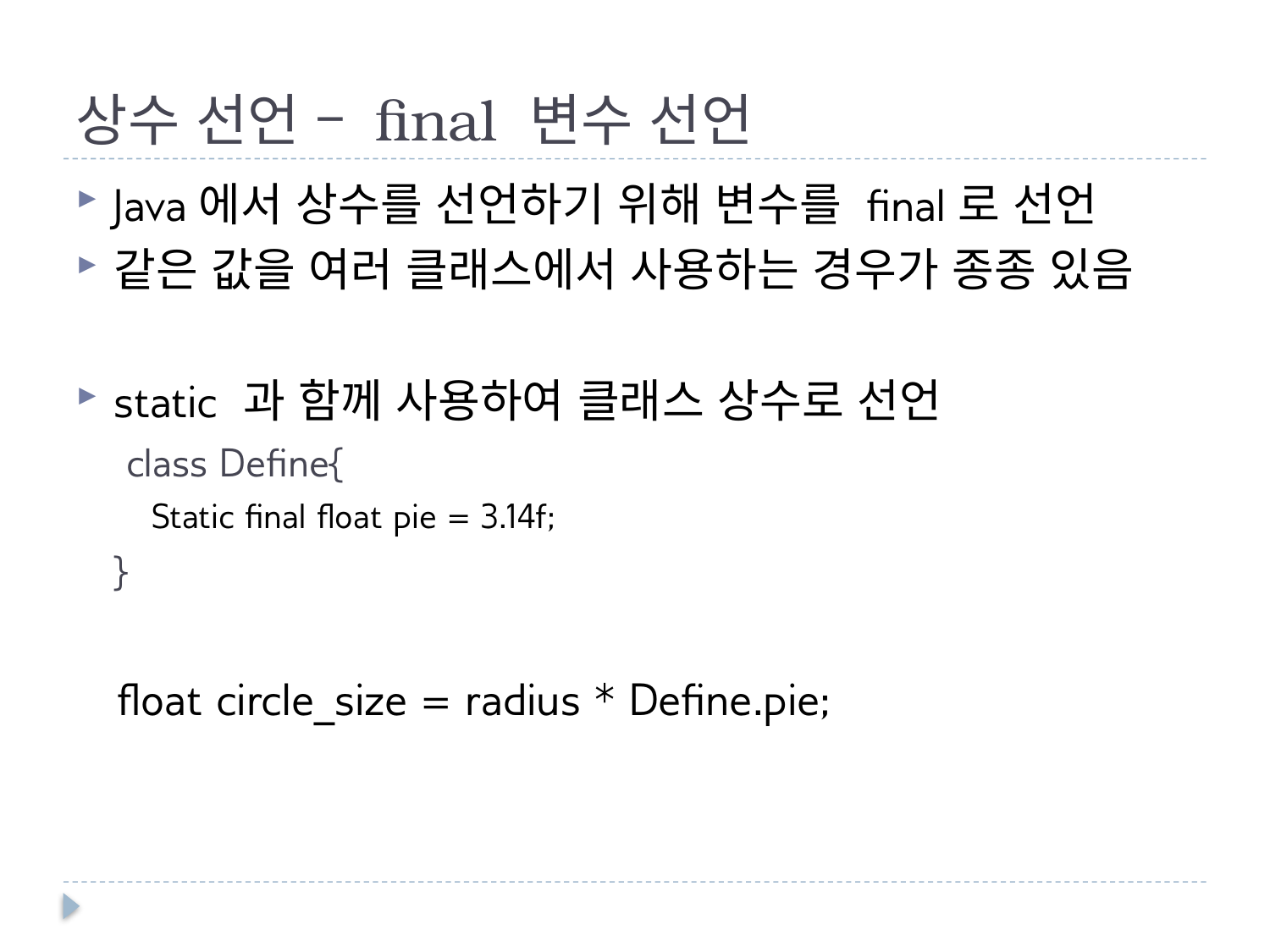

# 상수 선언 – final 변수 선언
Java에서 상수를 선언하기 위해 변수를 final로 선언
같은 값을 여러 클래스에서 사용하는 경우가 종종 있음

static 과 함께 사용하여 클래스 상수로 선언
 class Define{
Static final float pie = 3.14f;
}

   float circle_size = radius * Define.pie;